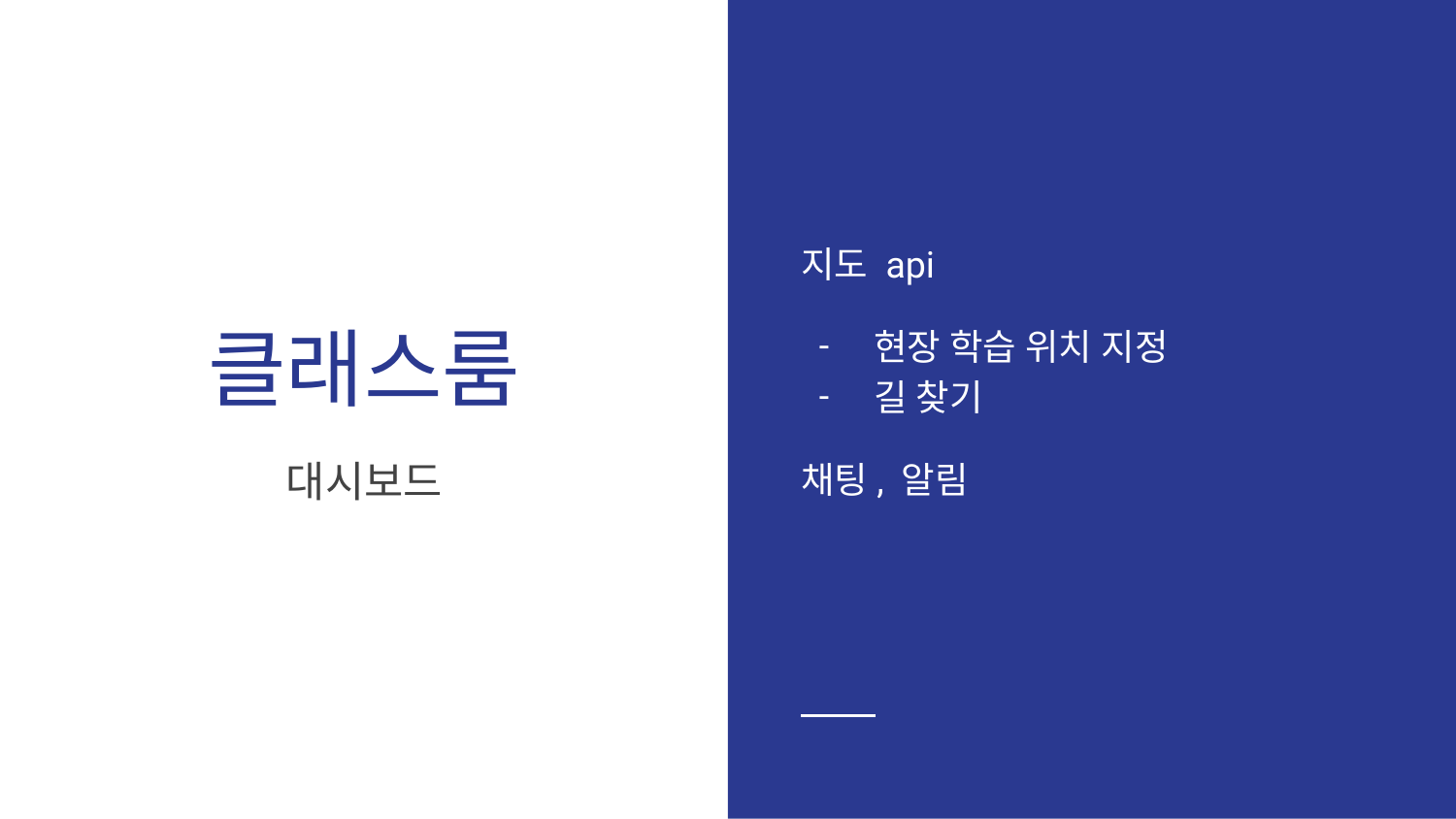

지도 api
현장 학습 위치 지정
길 찾기
채팅, 알림

# 클래스룸
대시보드